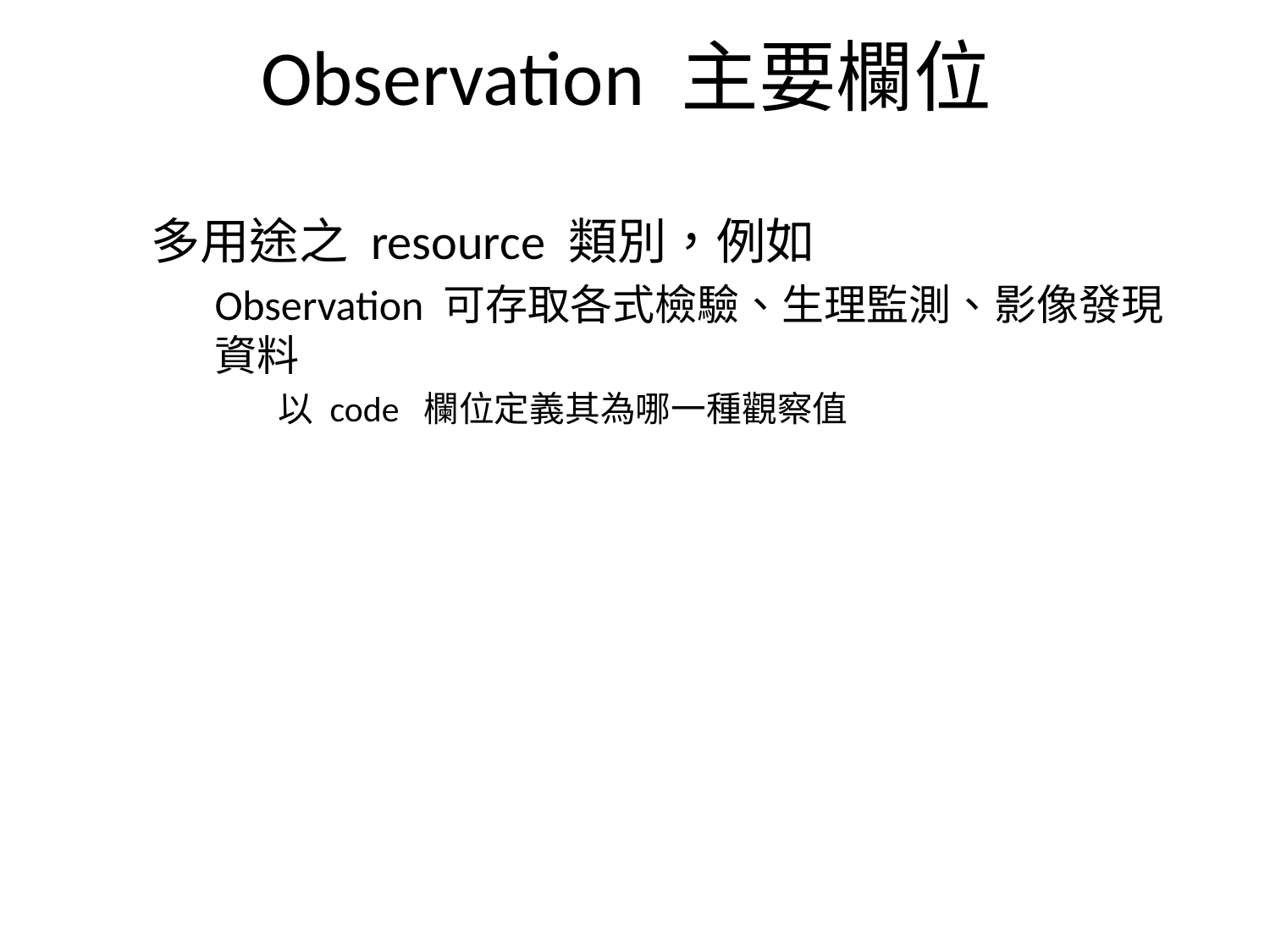

# Observation 主要欄位

多用途之 resource 類別，例如
Observation 可存取各式檢驗、生理監測、影像發現資料
以 code  欄位定義其為哪一種觀察值